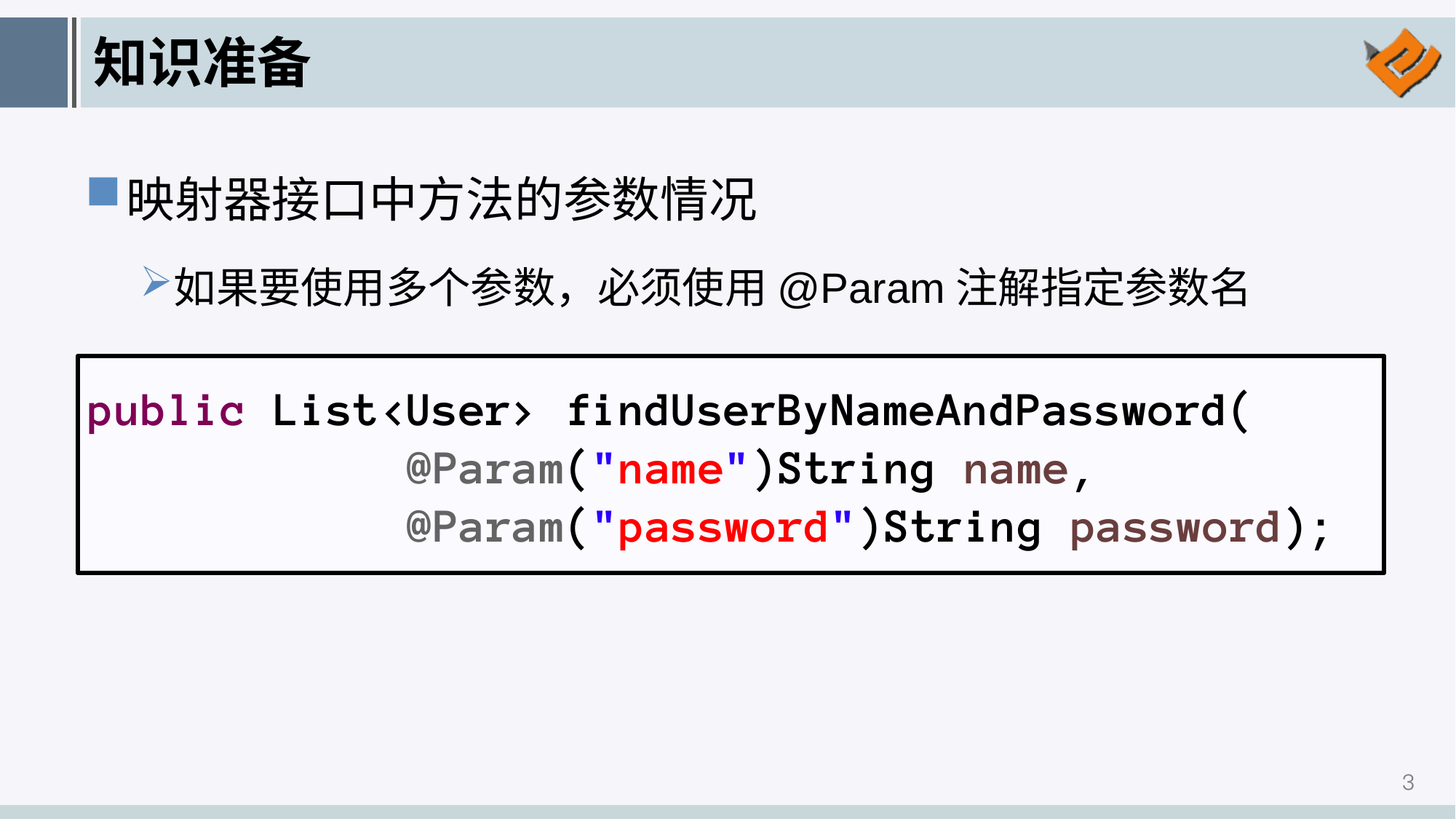

# 知识准备
映射器接口中方法的参数情况
如果要使用多个参数，必须使用@Param注解指定参数名
public List<User> findUserByNameAndPassword(
            @Param("name")String name,
            @Param("password")String password);